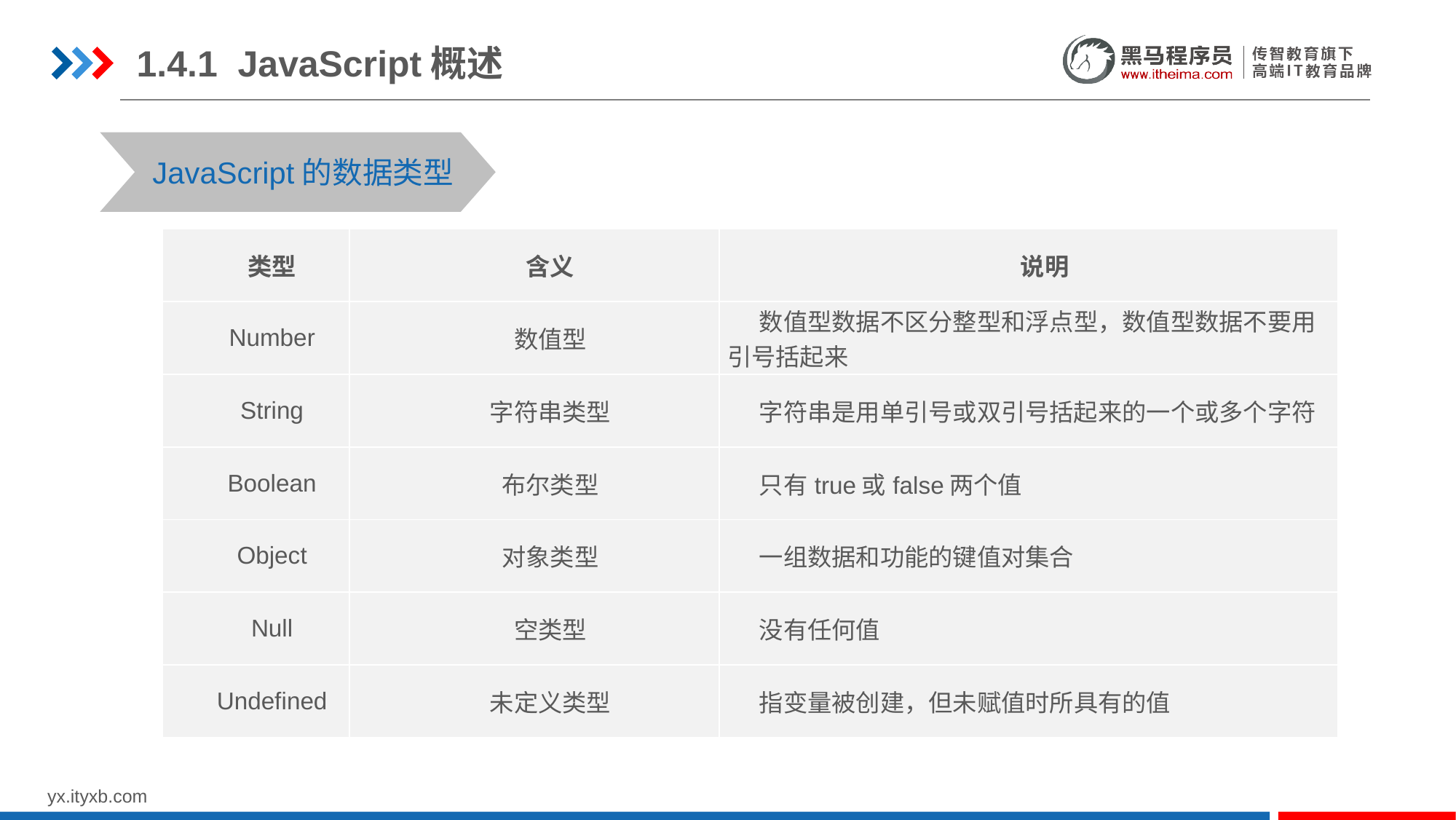

1.4.1  JavaScript概述

JavaScript的数据类型
| 类型 | 含义 | 说明 |
| --- | --- | --- |
| Number | 数值型 | 数值型数据不区分整型和浮点型，数值型数据不要用引号括起来 |
| String | 字符串类型 | 字符串是用单引号或双引号括起来的一个或多个字符 |
| Boolean | 布尔类型 | 只有true或false两个值 |
| Object | 对象类型 | 一组数据和功能的键值对集合 |
| Null | 空类型 | 没有任何值 |
| Undefined | 未定义类型 | 指变量被创建，但未赋值时所具有的值 |